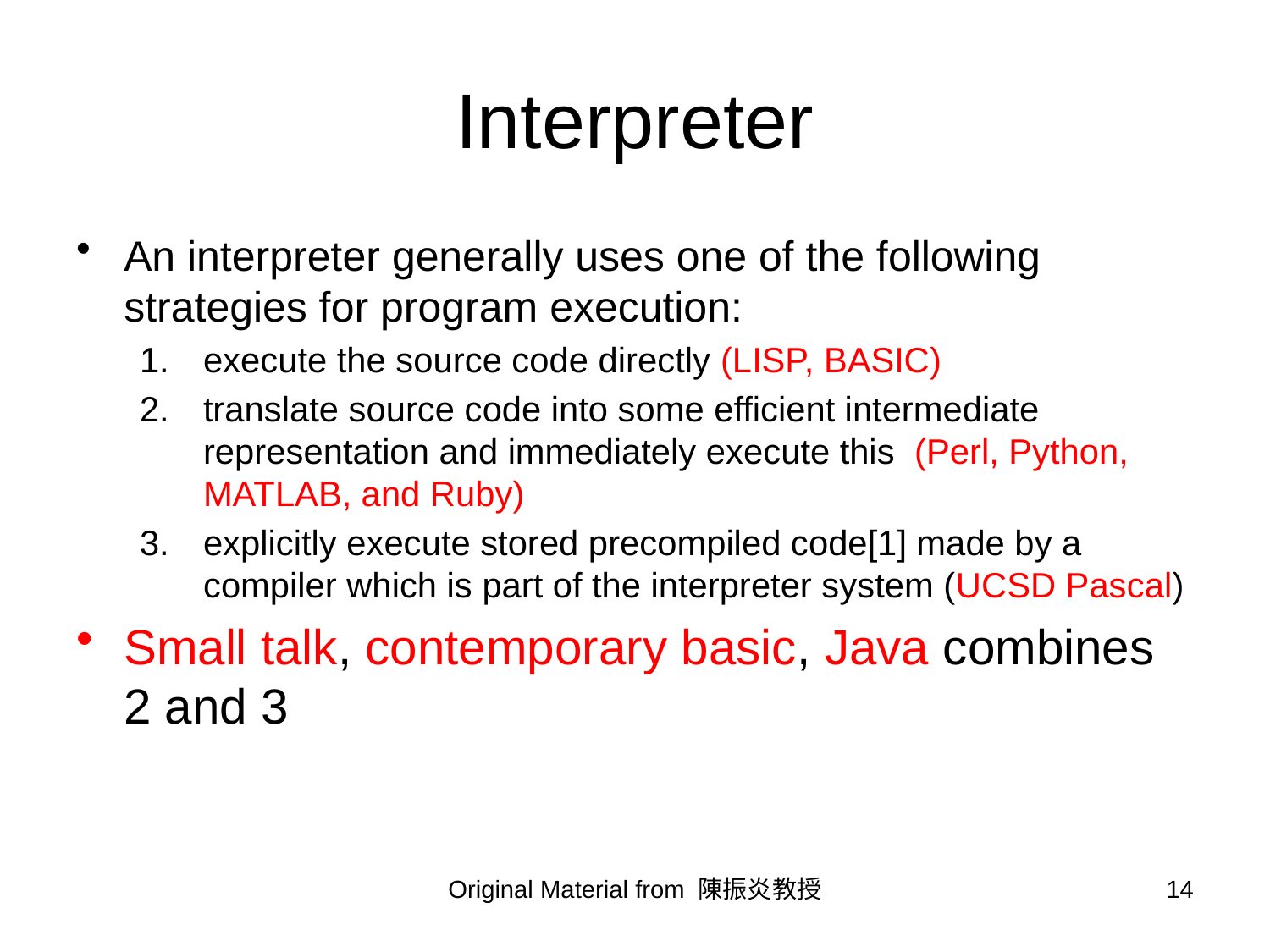

# Interpreter
An interpreter generally uses one of the following strategies for program execution:
execute the source code directly (LISP, BASIC)
translate source code into some efficient intermediate representation and immediately execute this  (Perl, Python, MATLAB, and Ruby)
explicitly execute stored precompiled code[1] made by a compiler which is part of the interpreter system (UCSD Pascal)
Small talk, contemporary basic, Java combines  2 and 3
Original Material from 陳振炎教授
14